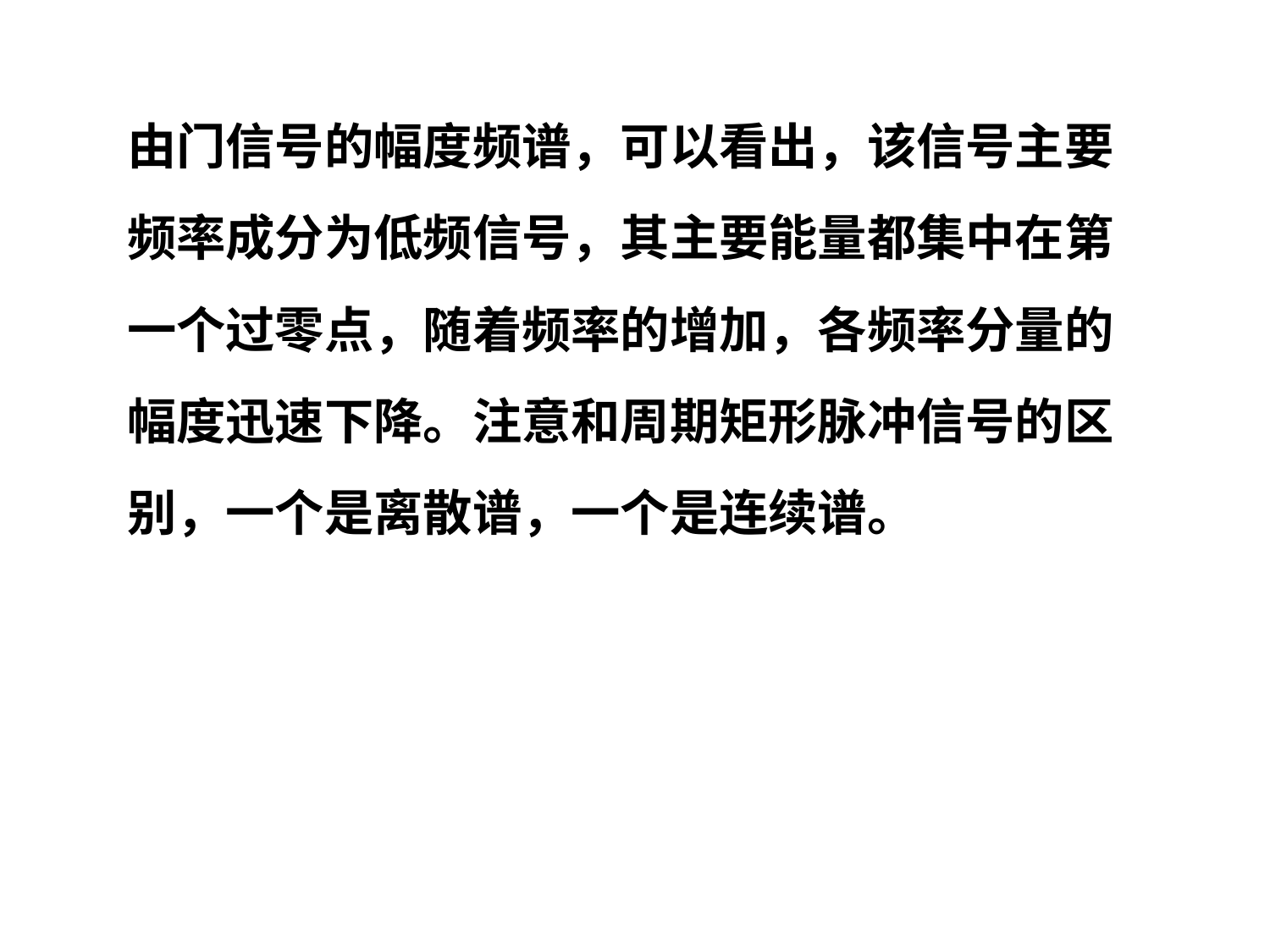

由门信号的幅度频谱，可以看出，该信号主要频率成分为低频信号，其主要能量都集中在第一个过零点，随着频率的增加，各频率分量的幅度迅速下降。注意和周期矩形脉冲信号的区别，一个是离散谱，一个是连续谱。